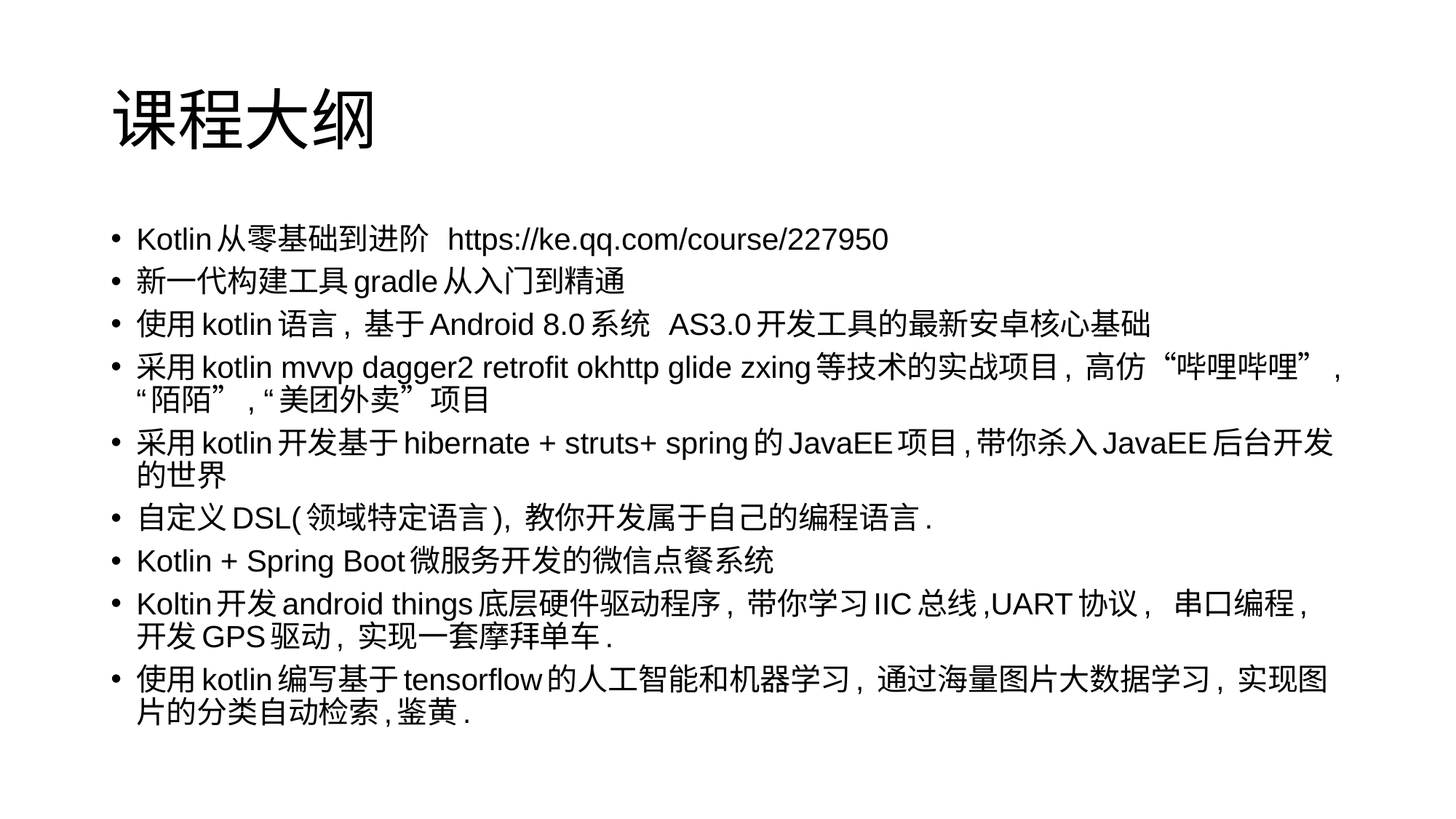

# 课程大纲
Kotlin从零基础到进阶  https://ke.qq.com/course/227950
新一代构建工具gradle从入门到精通
使用kotlin语言, 基于Android 8.0系统  AS3.0开发工具的最新安卓核心基础
采用kotlin mvvp dagger2 retrofit okhttp glide zxing等技术的实战项目, 高仿“哔哩哔哩”, “陌陌”, “美团外卖”项目
采用kotlin开发基于hibernate + struts+ spring的JavaEE项目,带你杀入JavaEE后台开发的世界
自定义DSL(领域特定语言), 教你开发属于自己的编程语言.
Kotlin + Spring Boot微服务开发的微信点餐系统
Koltin开发android things底层硬件驱动程序, 带你学习IIC总线,UART协议,  串口编程, 开发GPS驱动, 实现一套摩拜单车.
使用kotlin编写基于tensorflow的人工智能和机器学习, 通过海量图片大数据学习, 实现图片的分类自动检索,鉴黄.